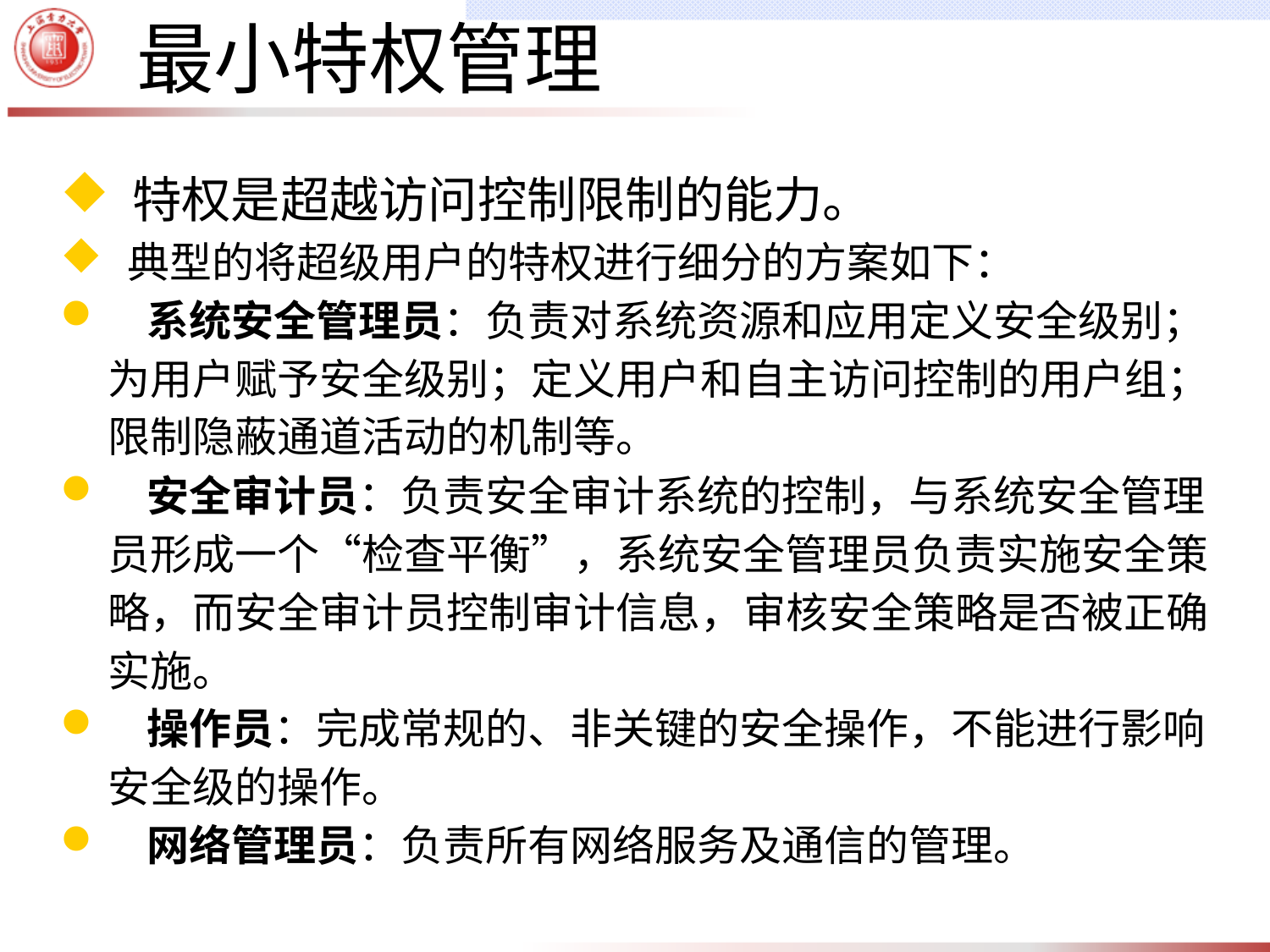

最小特权管理
 特权是超越访问控制限制的能力。
 典型的将超级用户的特权进行细分的方案如下：
   系统安全管理员：负责对系统资源和应用定义安全级别；为用户赋予安全级别；定义用户和自主访问控制的用户组；限制隐蔽通道活动的机制等。
   安全审计员：负责安全审计系统的控制，与系统安全管理员形成一个“检查平衡”，系统安全管理员负责实施安全策略，而安全审计员控制审计信息，审核安全策略是否被正确实施。
   操作员：完成常规的、非关键的安全操作，不能进行影响安全级的操作。
   网络管理员：负责所有网络服务及通信的管理。